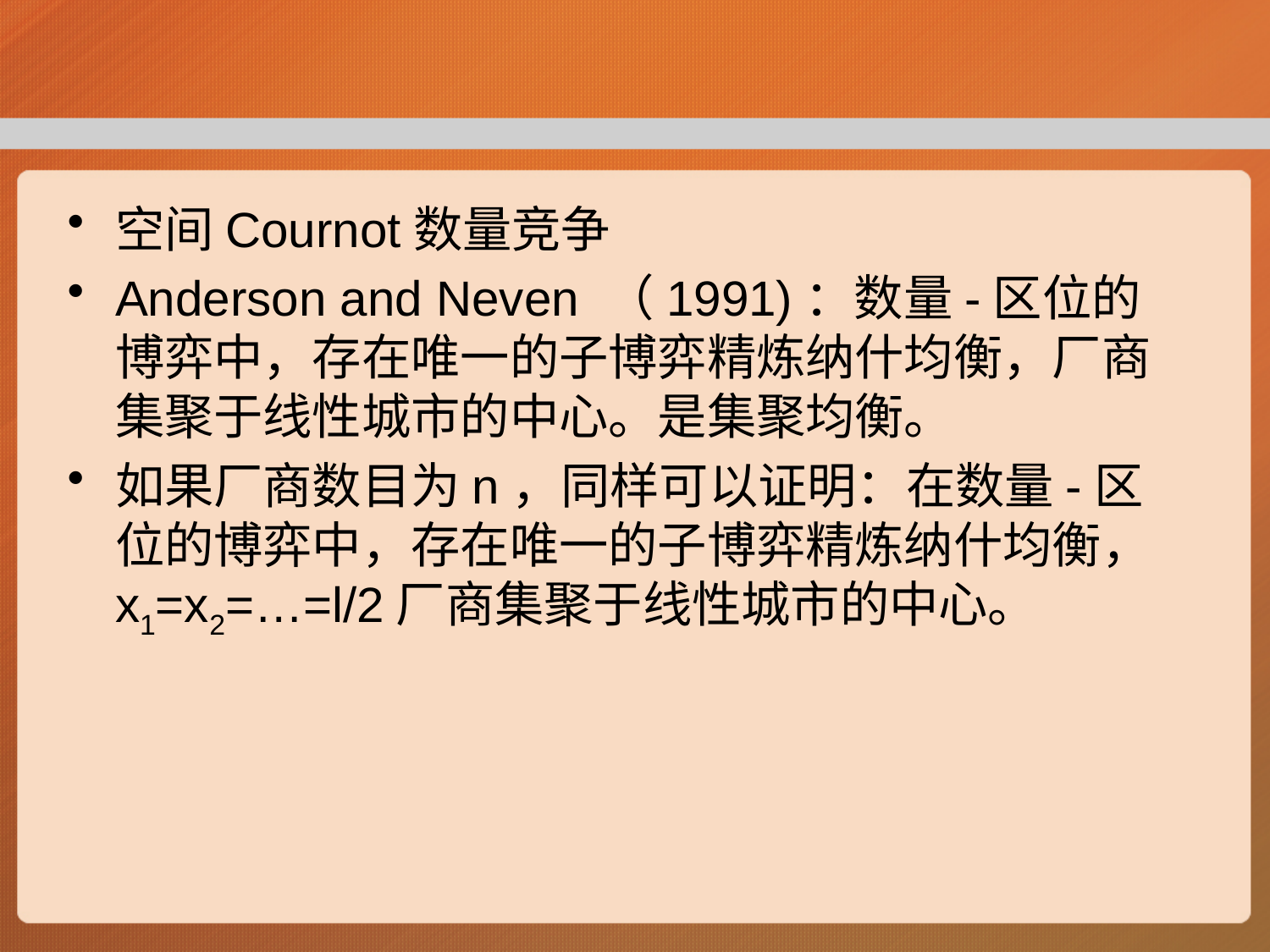

#
空间Cournot数量竞争
Anderson and Neven （1991)：数量-区位的博弈中，存在唯一的子博弈精炼纳什均衡，厂商集聚于线性城市的中心。是集聚均衡。
如果厂商数目为n，同样可以证明：在数量-区位的博弈中，存在唯一的子博弈精炼纳什均衡，x1=x2=…=l/2厂商集聚于线性城市的中心。